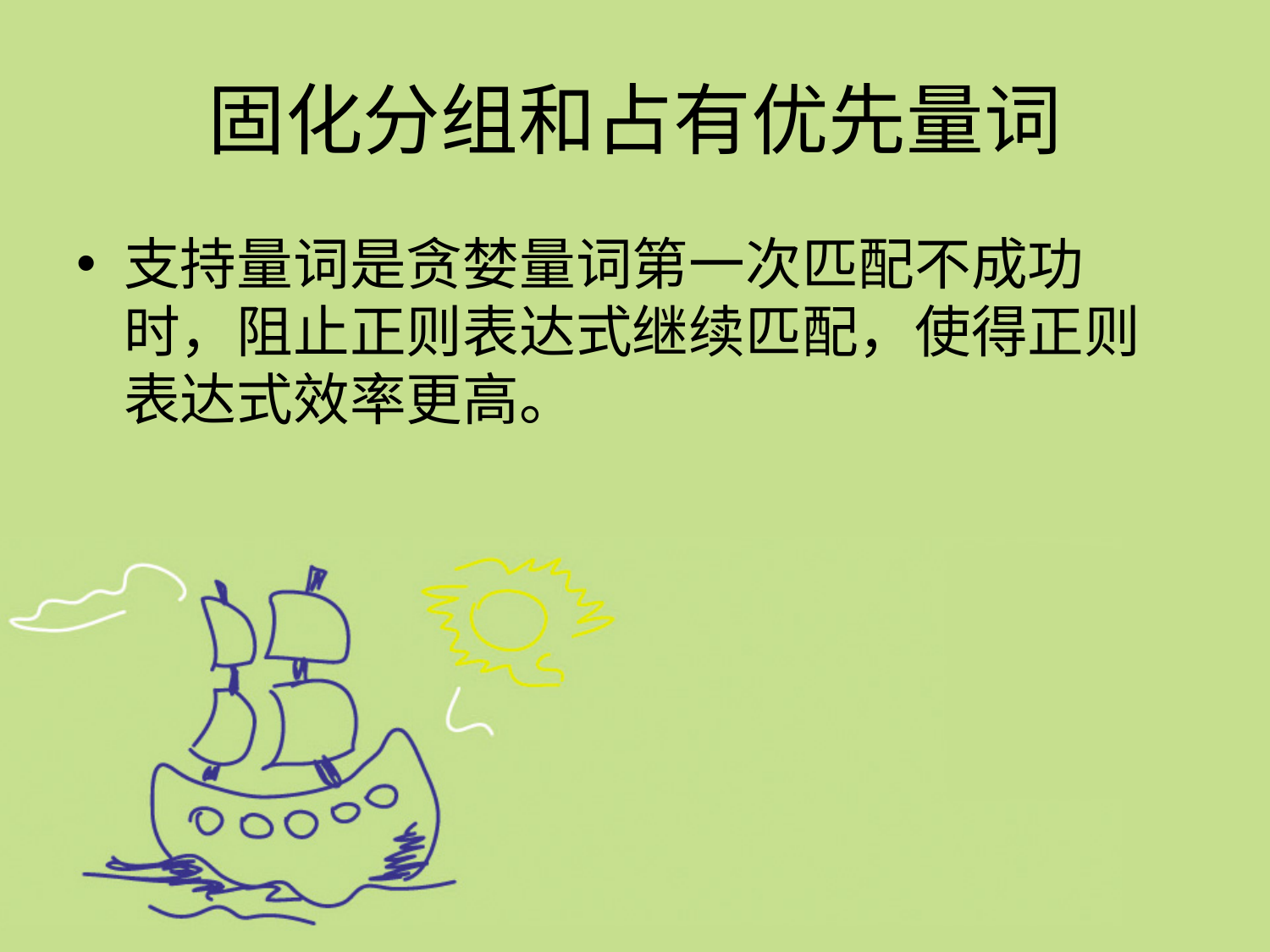

# 固化分组和占有优先量词
支持量词是贪婪量词第一次匹配不成功时，阻止正则表达式继续匹配，使得正则表达式效率更高。